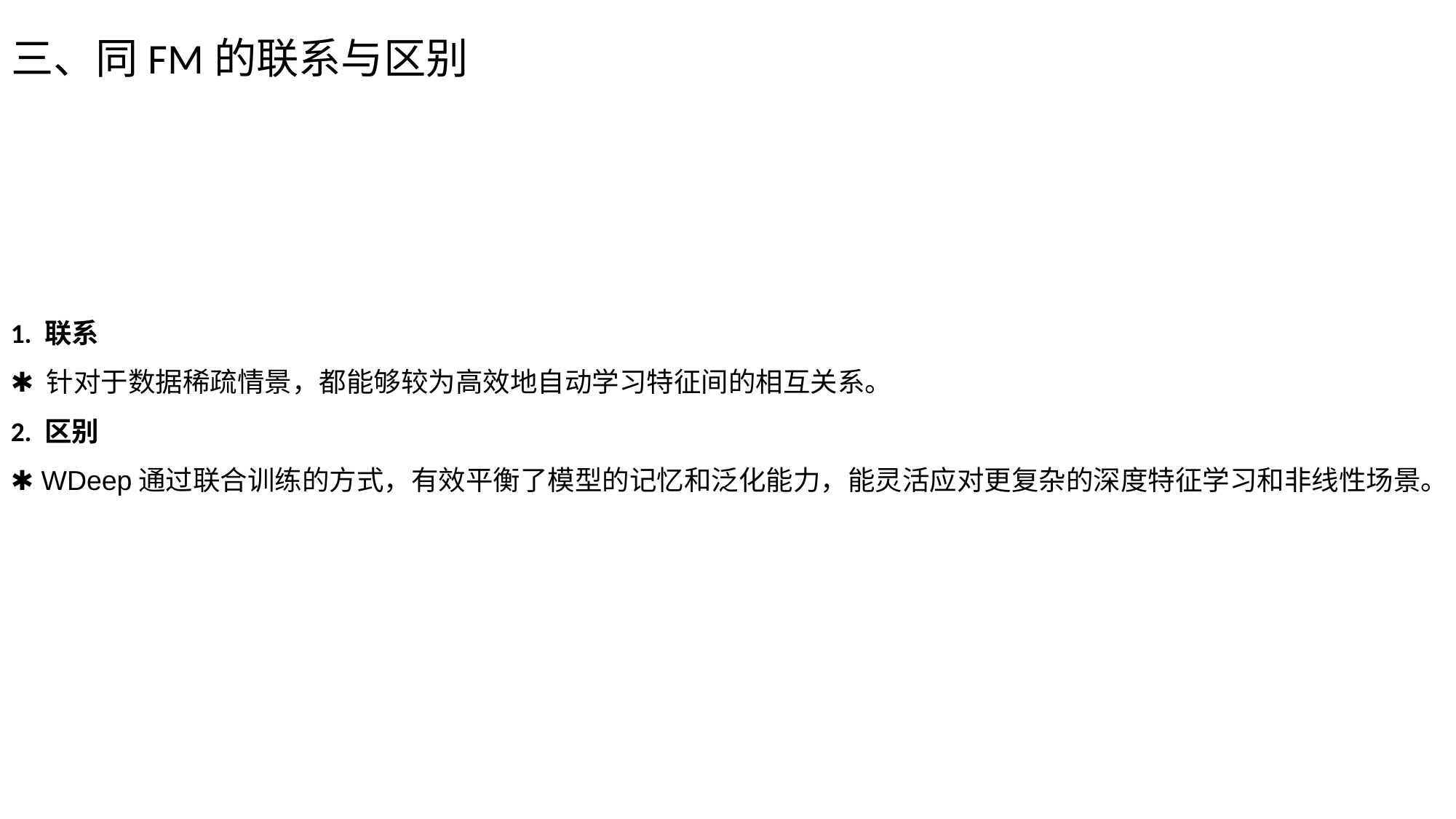

# 三、同FM的联系与区别
1. 联系
✱ 针对于数据稀疏情景，都能够较为高效地自动学习特征间的相互关系。
2. 区别
✱ WDeep通过联合训练的方式，有效平衡了模型的记忆和泛化能力，能灵活应对更复杂的深度特征学习和非线性场景。